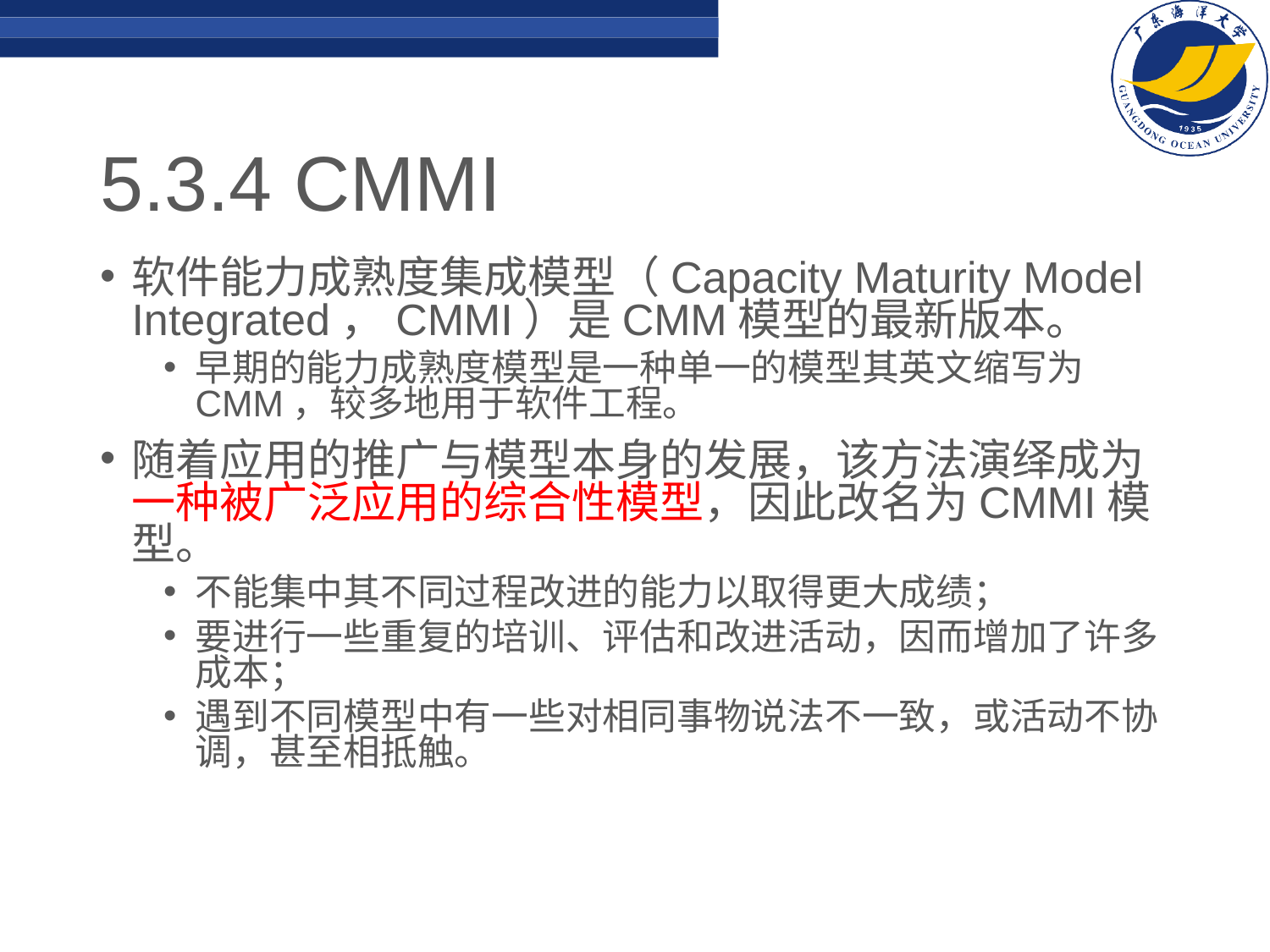

# 5.3.4 CMMI
软件能力成熟度集成模型（Capacity Maturity Model Integrated，CMMI）是CMM模型的最新版本。
早期的能力成熟度模型是一种单一的模型其英文缩写为CMM，较多地用于软件工程。
随着应用的推广与模型本身的发展，该方法演绎成为一种被广泛应用的综合性模型，因此改名为CMMI模型。
不能集中其不同过程改进的能力以取得更大成绩；
要进行一些重复的培训、评估和改进活动，因而增加了许多成本；
遇到不同模型中有一些对相同事物说法不一致，或活动不协调，甚至相抵触。
24